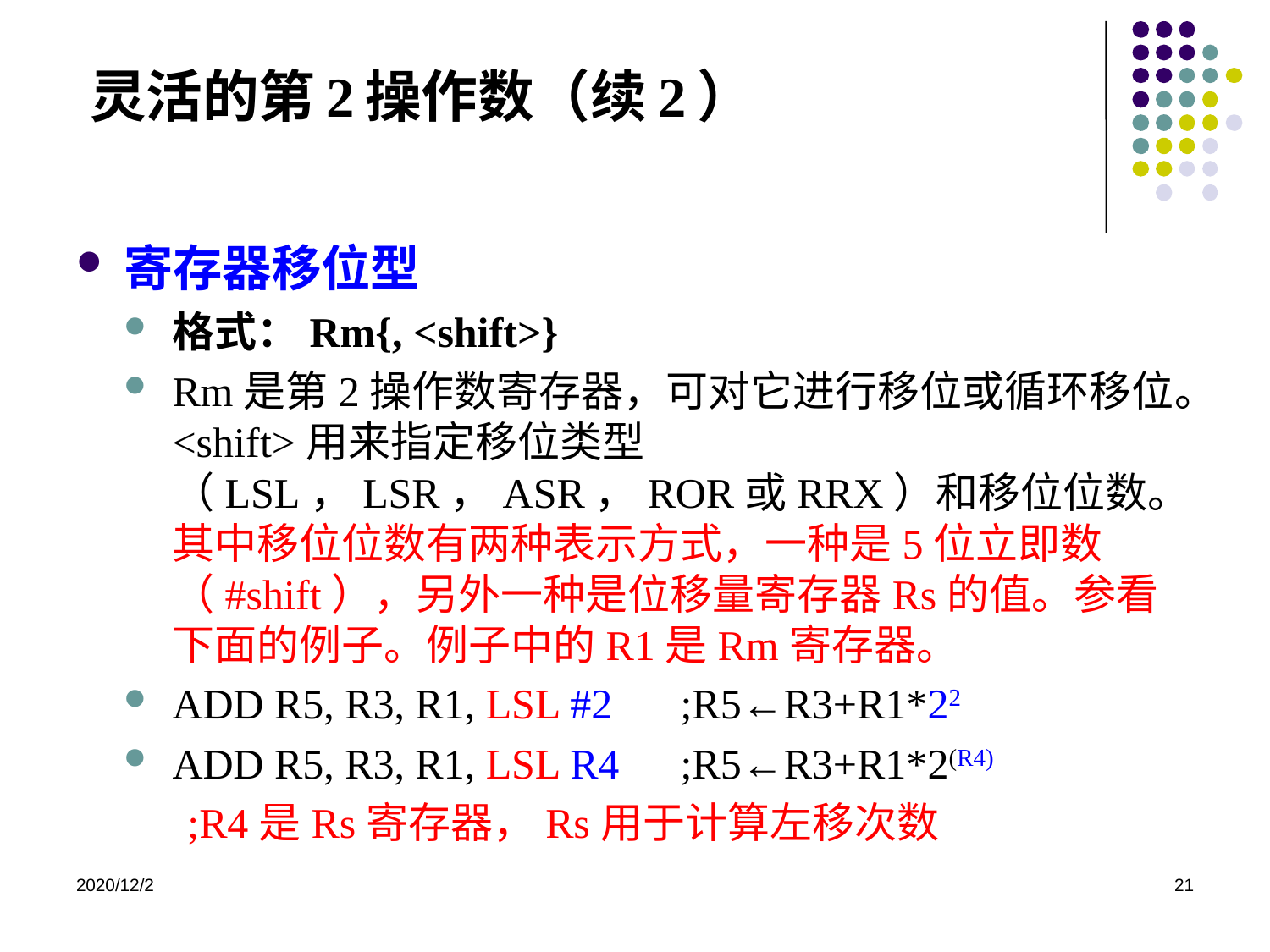

# 灵活的第2操作数（续2）
寄存器移位型
格式：Rm{, <shift>}
Rm是第2操作数寄存器，可对它进行移位或循环移位。<shift>用来指定移位类型（LSL，LSR，ASR，ROR或RRX）和移位位数。其中移位位数有两种表示方式，一种是5位立即数（#shift），另外一种是位移量寄存器Rs的值。参看下面的例子。例子中的R1是Rm寄存器。
ADD R5, R3, R1, LSL #2	;R5←R3+R1*22
ADD R5, R3, R1, LSL R4	;R5←R3+R1*2(R4)
      ;R4是Rs寄存器，Rs用于计算左移次数
2020/12/2
21